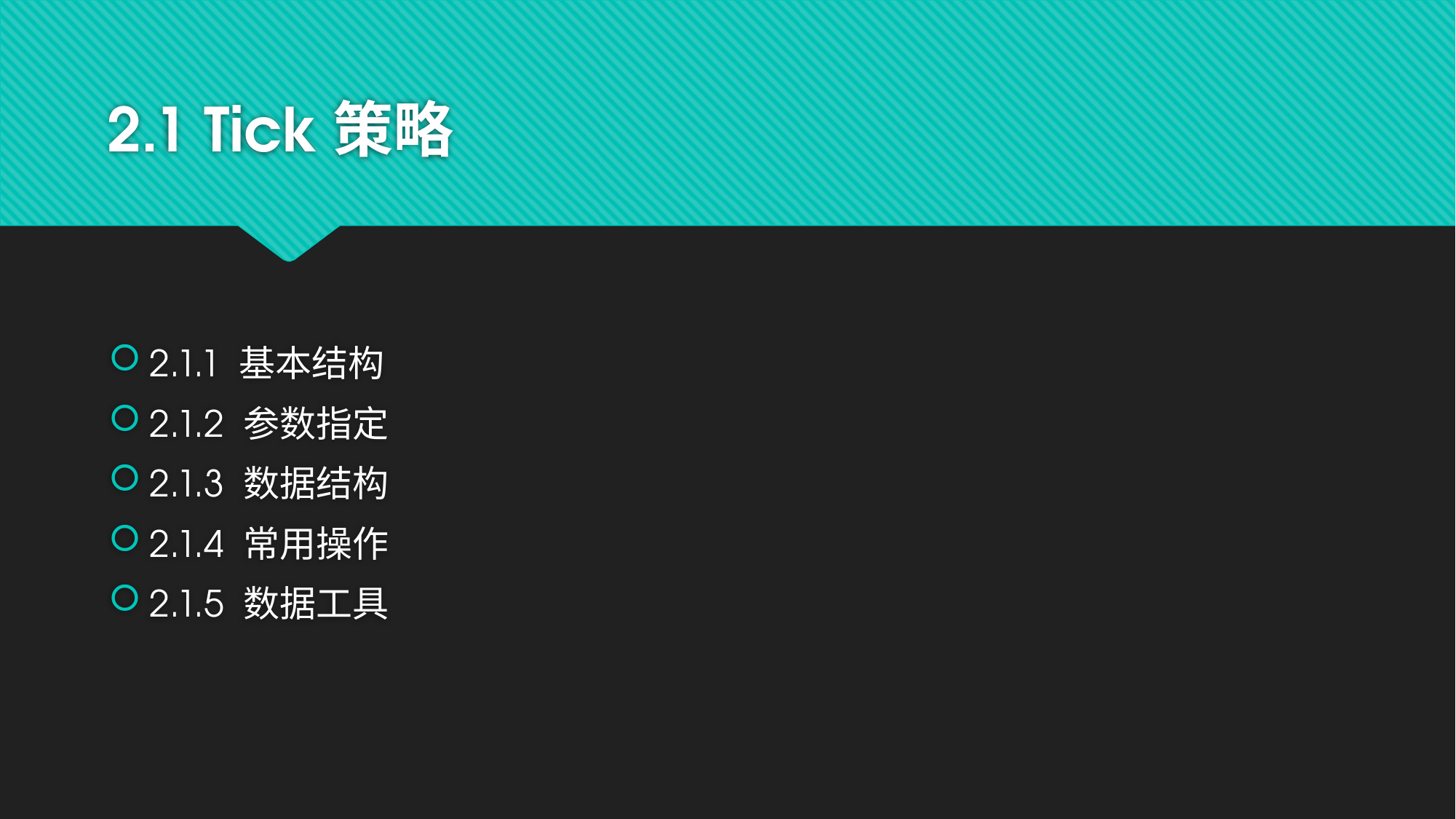

# 2.1 Tick策略
2.1.1 基本结构
2.1.2 参数指定
2.1.3 数据结构
2.1.4 常用操作
2.1.5 数据工具